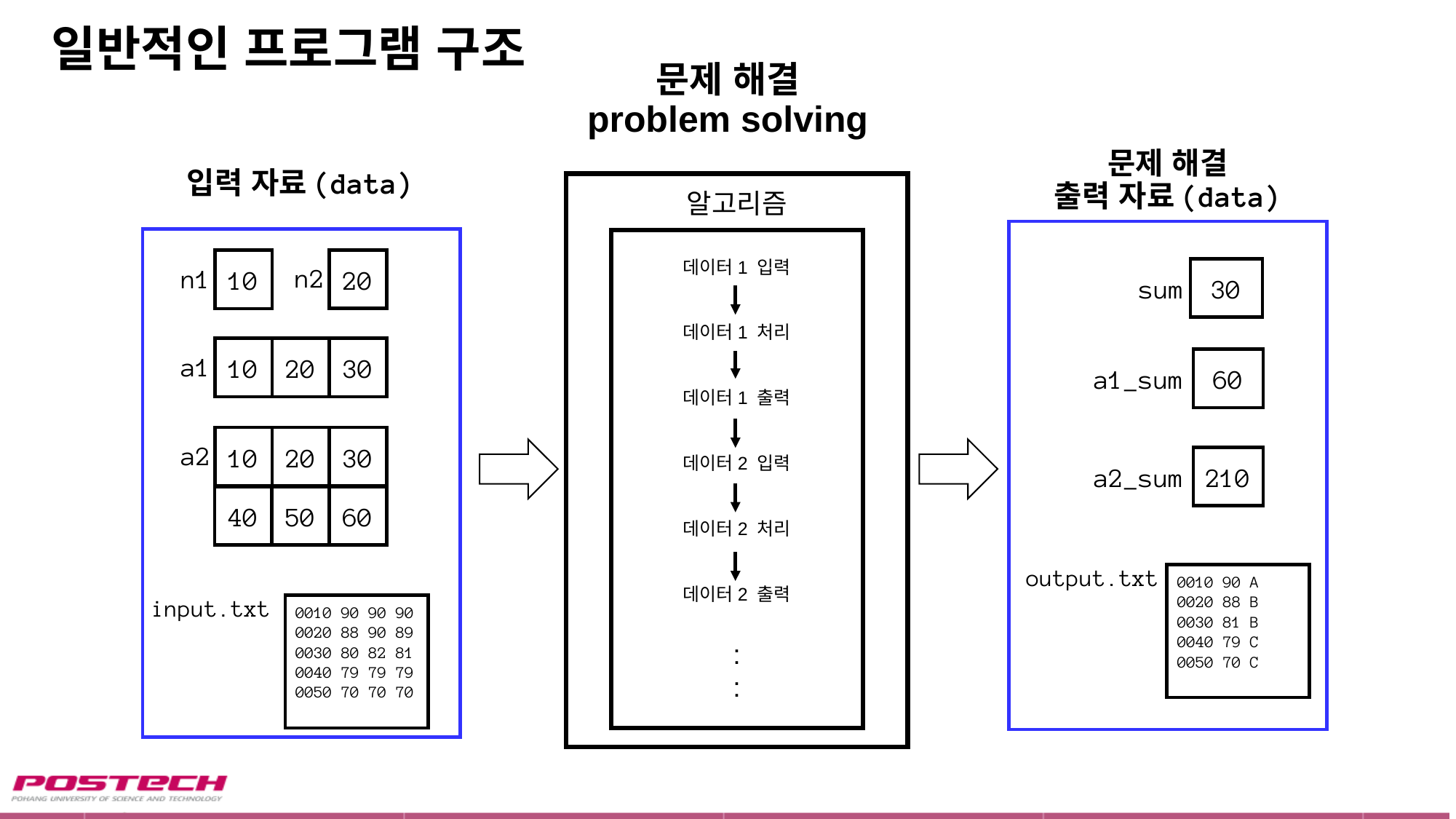

# 일반적인 프로그램 구조
문제 해결
problem solving
문제 해결
출력 자료(data)
입력 자료(data)

알고리즘

데이터1 입력

데이터1 처리

데이터1 출력

데이터2 입력

데이터2 처리

데이터2 출력

:
:
20
10
n2
n1
30
sum
10
20
30
a1
60
a1_sum
10
20
30
a2

210
a2_sum
40
50
60
output.txt
0010 90 A
0020 88 B
0030 81 B
0040 79 C
0050 70 C

input.txt
0010 90 90 90
0020 88 90 89
0030 80 82 81
0040 79 79 79
0050 70 70 70